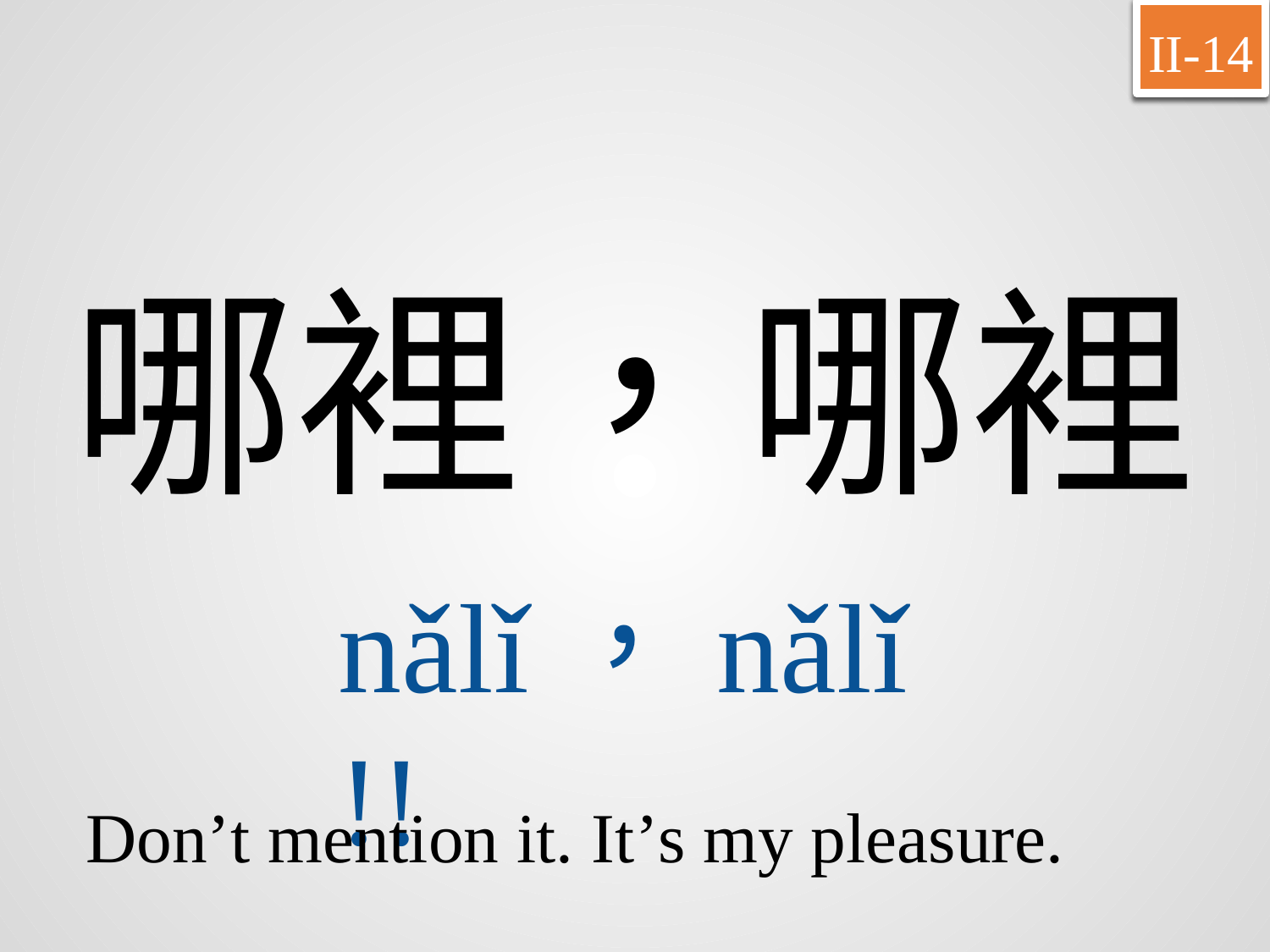

II-14
哪裡，哪裡
nǎlǐ，nǎlǐ!!
Don’t mention it. It’s my pleasure.